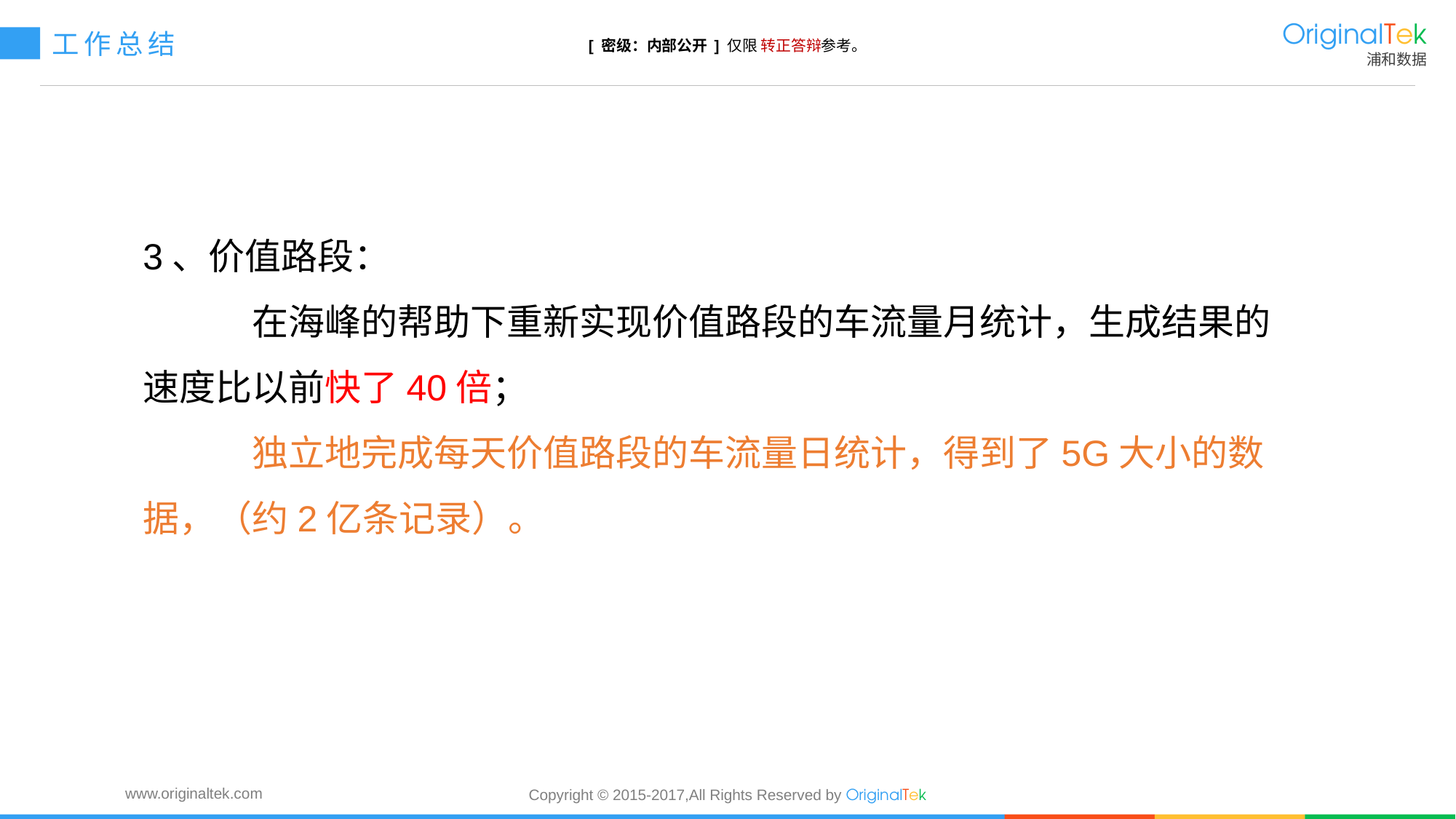

OriginalTek
浦和数据
工作总结

[ 密级：内部公开 ] 仅限 转正答辩参考。
3、价值路段：
	在海峰的帮助下重新实现价值路段的车流量月统计，生成结果的速度比以前快了40倍；
	独立地完成每天价值路段的车流量日统计，得到了5G大小的数据，（约2亿条记录）。
Copyright © 2015-2017,All Rights Reserved by OriginalTek
5
www.originaltek.com